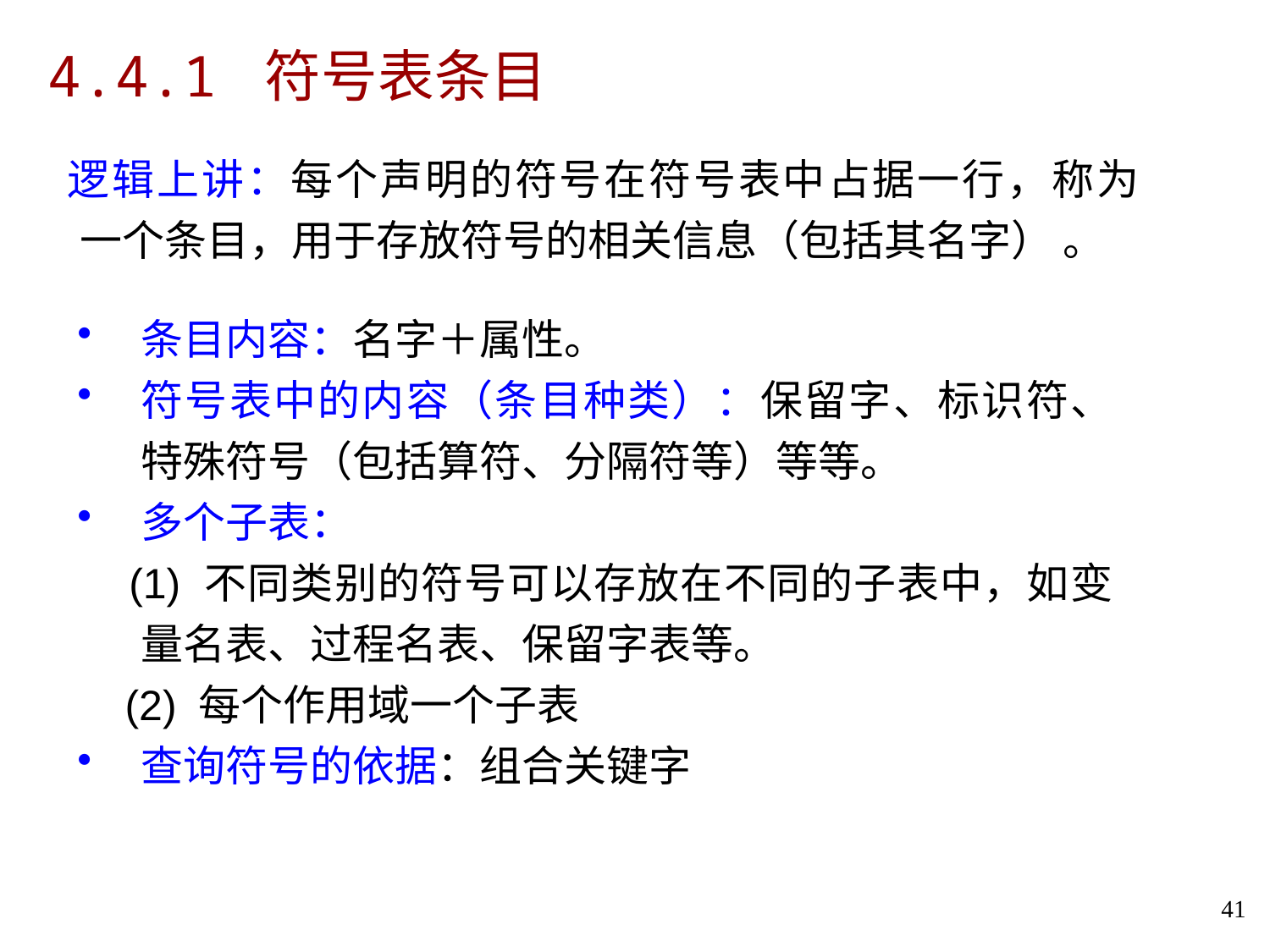

# 4.4.1 符号表条目
逻辑上讲：每个声明的符号在符号表中占据一行，称为
一个条目，用于存放符号的相关信息（包括其名字） 。
条目内容：名字＋属性。
符号表中的内容（条目种类）：保留字、标识符、特殊符号（包括算符、分隔符等）等等。
多个子表：
    (1) 不同类别的符号可以存放在不同的子表中，如变量名表、过程名表、保留字表等。
    (2) 每个作用域一个子表
查询符号的依据：组合关键字
41